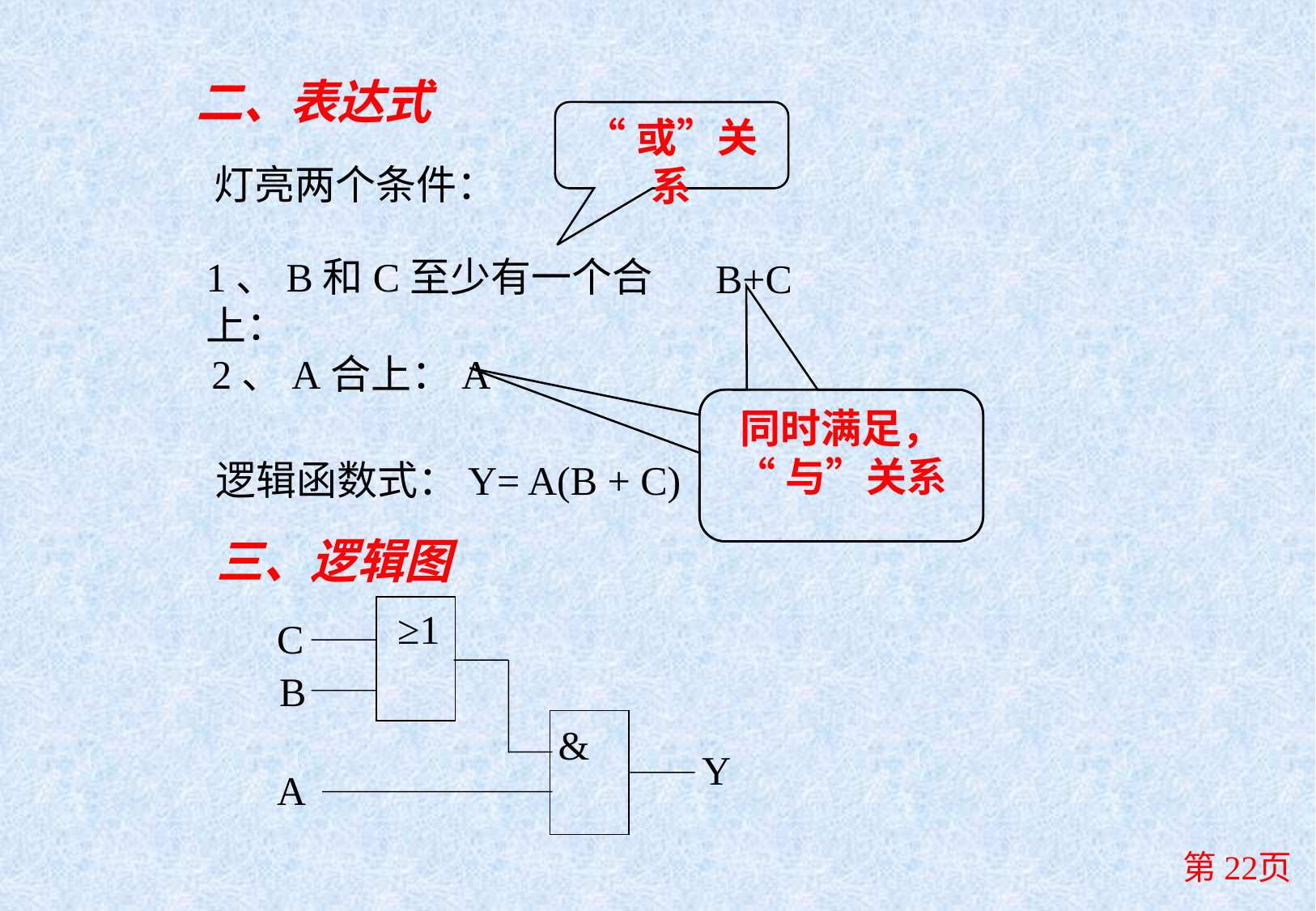

二、表达式
“或”关系
灯亮两个条件：
1、B和C至少有一个合上：
B+C
2、A合上：A
同时满足，
“与”关系

逻辑函数式：Y= A(B + C)
三、逻辑图

≥1
C

B

&
Y

A

第22页